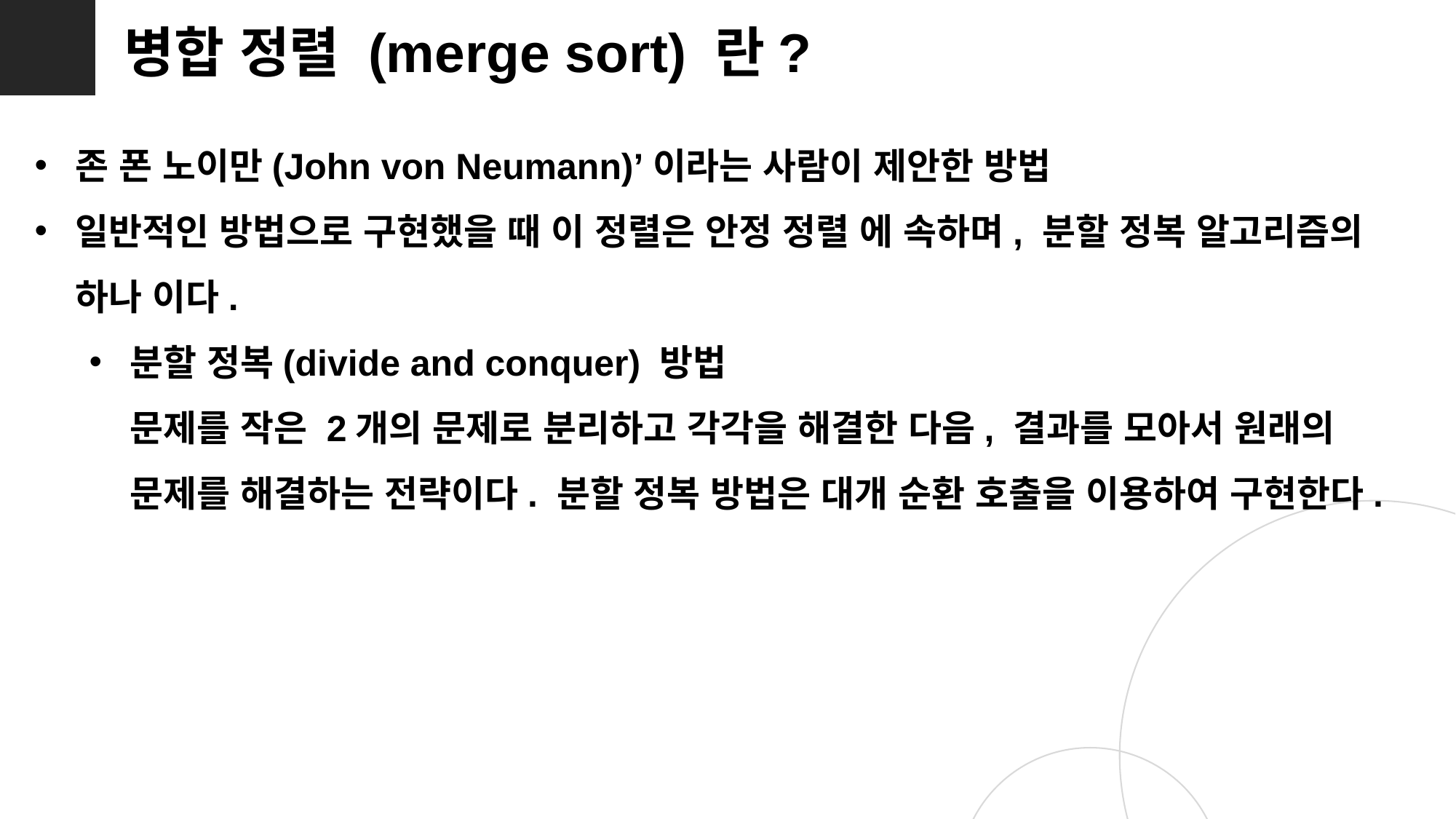

병합 정렬 (merge sort) 란?
존 폰 노이만(John von Neumann)’이라는 사람이 제안한 방법
일반적인 방법으로 구현했을 때 이 정렬은 안정 정렬 에 속하며, 분할 정복 알고리즘의 하나 이다.
분할 정복(divide and conquer) 방법
문제를 작은 2개의 문제로 분리하고 각각을 해결한 다음, 결과를 모아서 원래의 문제를 해결하는 전략이다. 분할 정복 방법은 대개 순환 호출을 이용하여 구현한다.